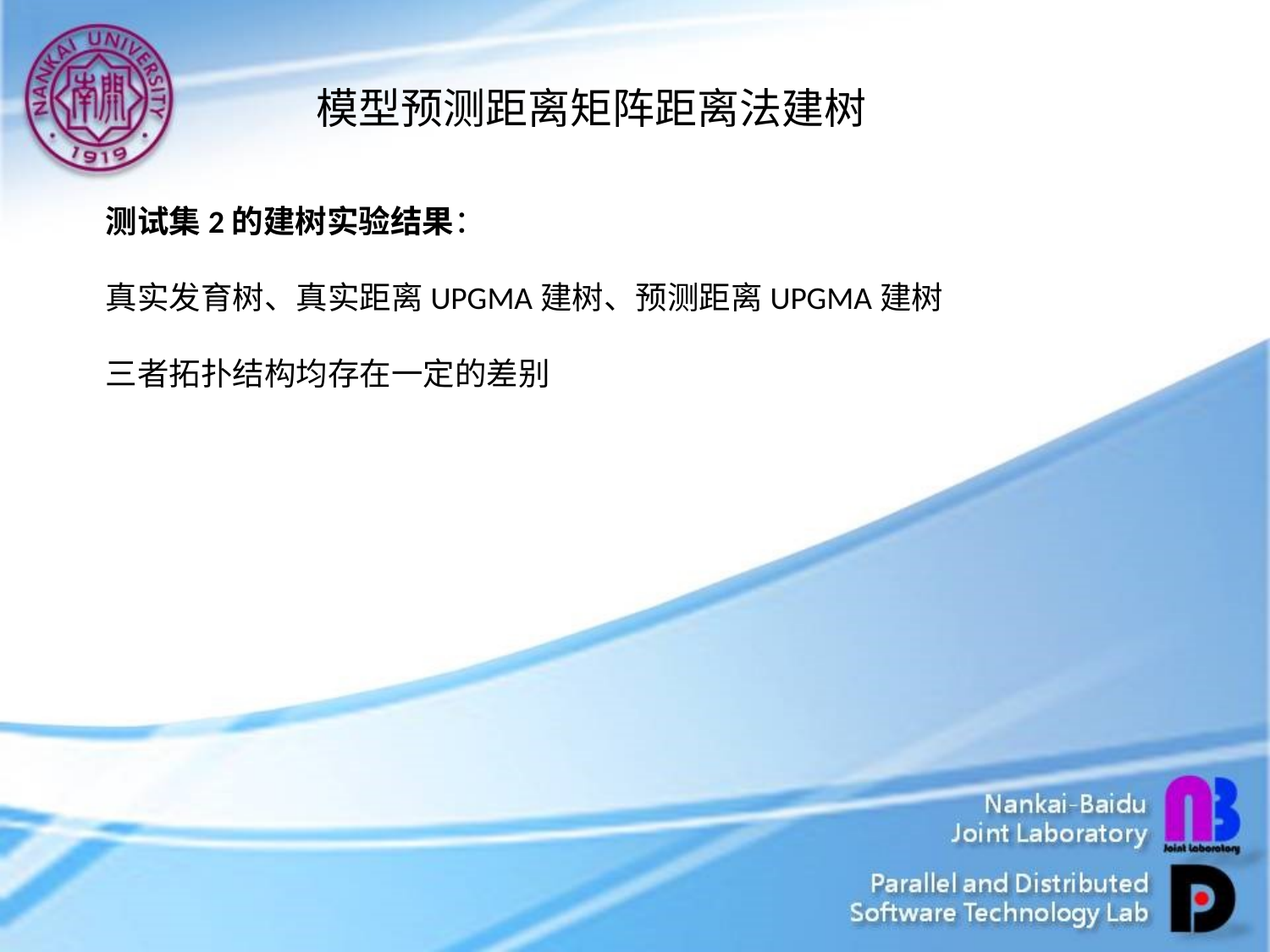

模型预测距离矩阵距离法建树
测试集2的建树实验结果：

真实发育树、真实距离UPGMA建树、预测距离UPGMA建树

三者拓扑结构均存在一定的差别